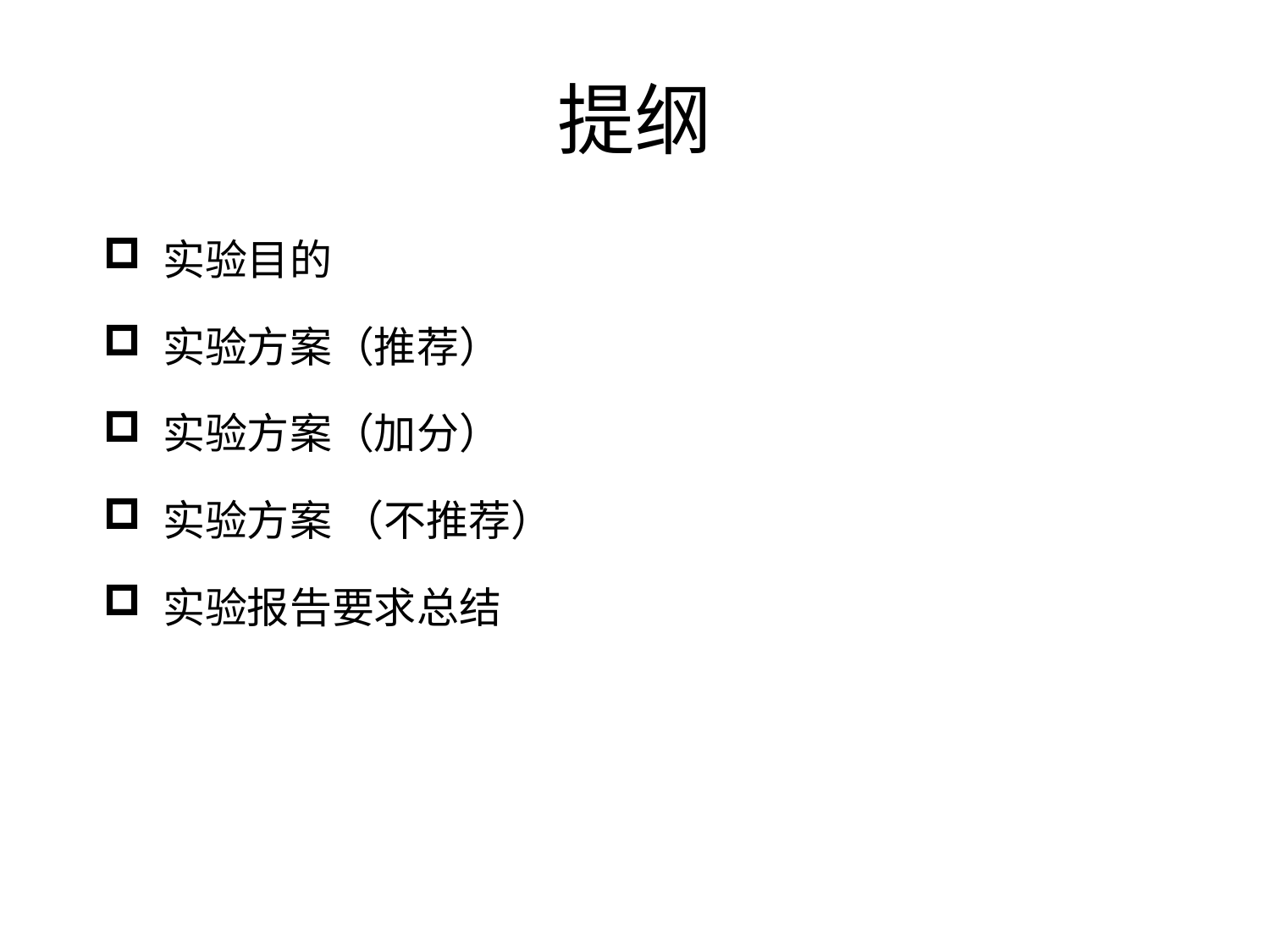

# 提纲
 实验目的
 实验方案（推荐）
 实验方案（加分）
 实验方案 （不推荐）
 实验报告要求总结